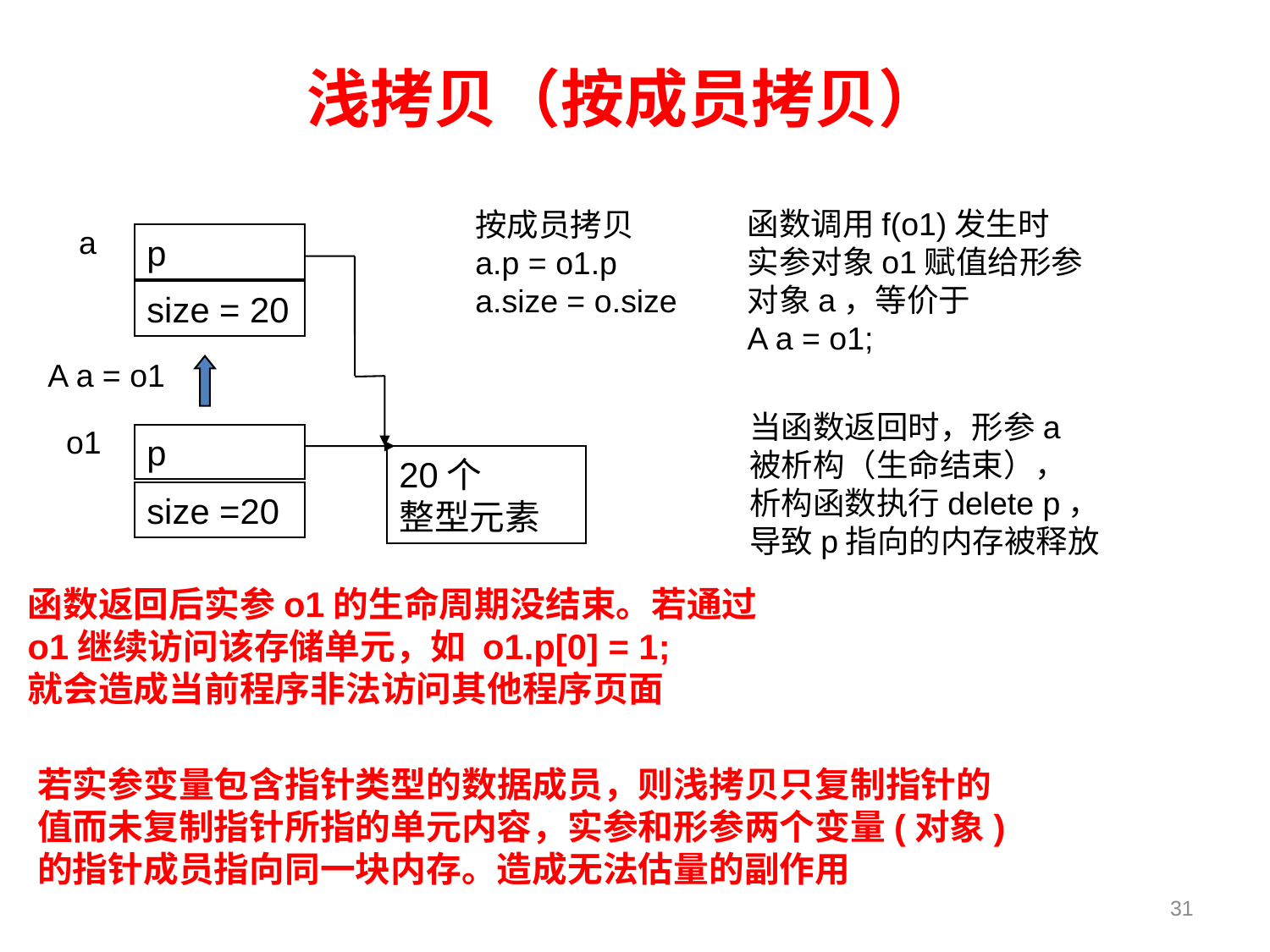

# 浅拷贝（按成员拷贝）
函数调用f(o1)发生时
实参对象o1赋值给形参
对象a，等价于
A a = o1;
按成员拷贝
a.p = o1.p
a.size = o.size
a
p

size = 20
A a = o1

当函数返回时，形参a
被析构（生命结束），
析构函数执行delete p，
导致p指向的内存被释放
o1
p

20个
整型元素
size =20
函数返回后实参o1的生命周期没结束。若通过
o1继续访问该存储单元，如 o1.p[0] = 1;
就会造成当前程序非法访问其他程序页面
若实参变量包含指针类型的数据成员，则浅拷贝只复制指针的值而未复制指针所指的单元内容，实参和形参两个变量(对象)的指针成员指向同一块内存。造成无法估量的副作用
31